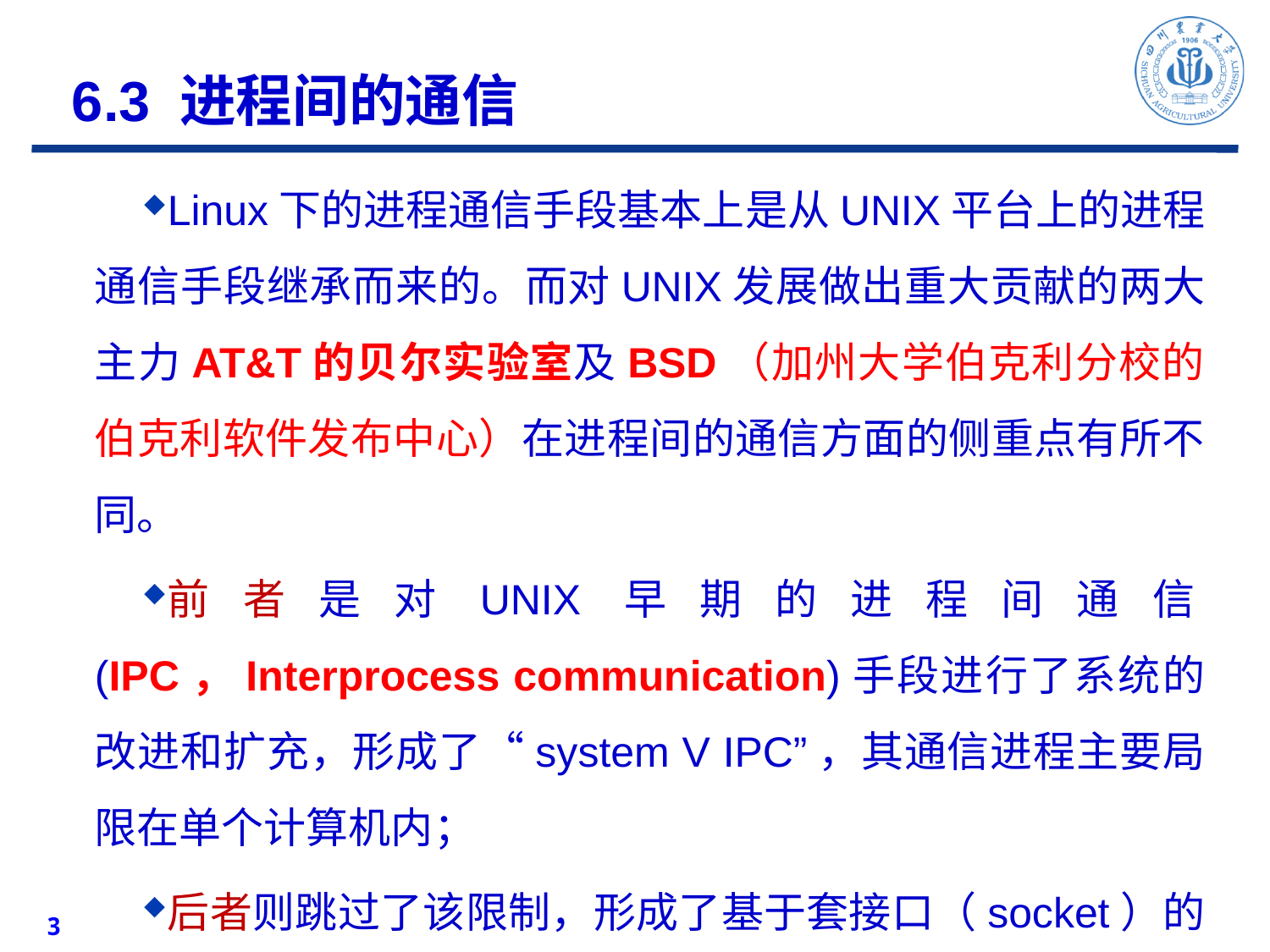

6.3 进程间的通信
Linux下的进程通信手段基本上是从UNIX平台上的进程通信手段继承而来的。而对UNIX发展做出重大贡献的两大主力AT&T的贝尔实验室及BSD（加州大学伯克利分校的伯克利软件发布中心）在进程间的通信方面的侧重点有所不同。
前者是对UNIX早期的进程间通信(IPC，Interprocess communication)手段进行了系统的改进和扩充，形成了“system V IPC”，其通信进程主要局限在单个计算机内；
后者则跳过了该限制，形成了基于套接口（socket）的进程间通信机制。
而Linux则把两者的优势都继承了下来。